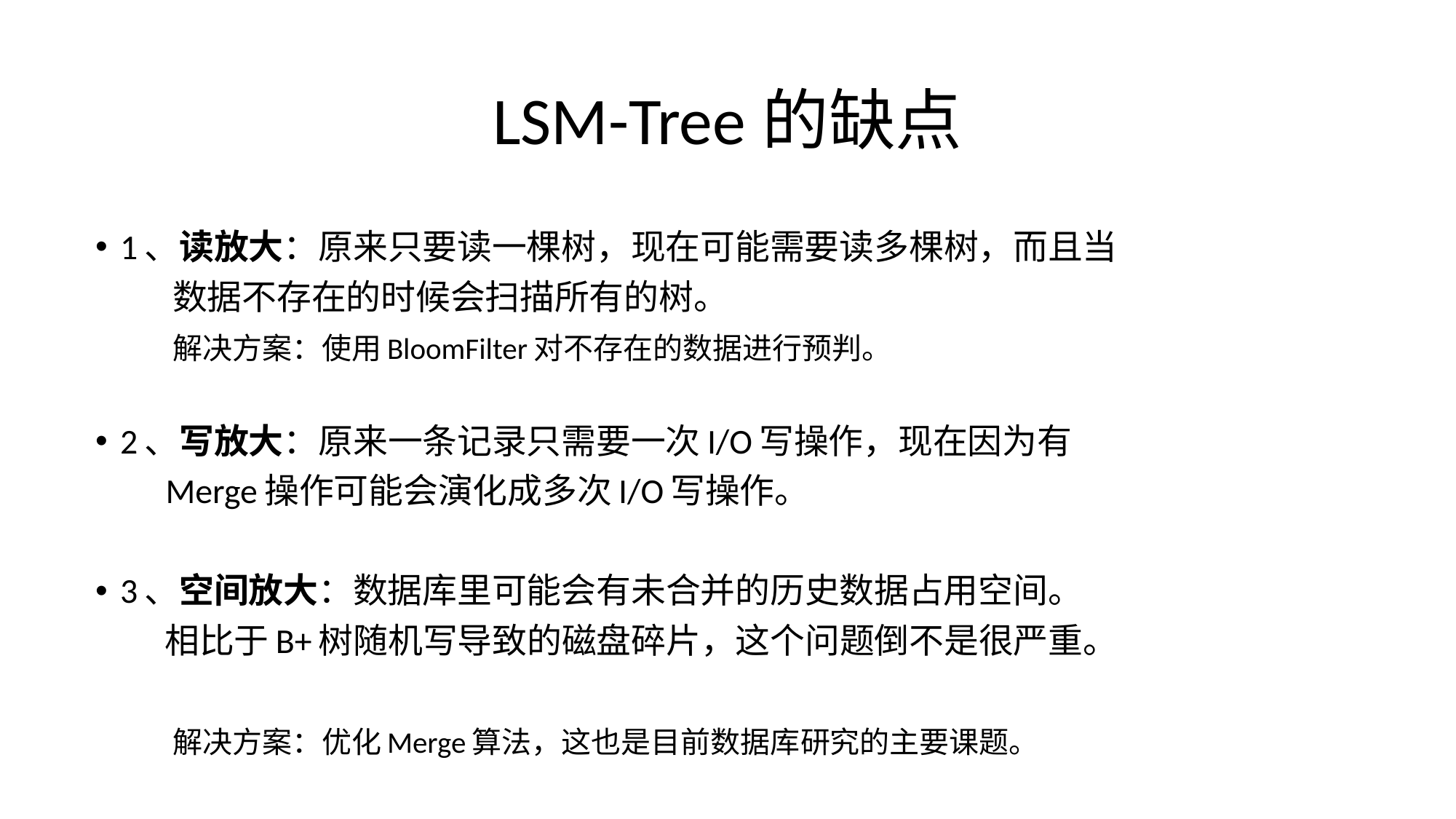

# LSM-Tree的缺点
1、读放大：原来只要读一棵树，现在可能需要读多棵树，而且当
         数据不存在的时候会扫描所有的树。
         解决方案：使用BloomFilter对不存在的数据进行预判。

2、写放大：原来一条记录只需要一次I/O写操作，现在因为有
         Merge操作可能会演化成多次I/O写操作。

3、空间放大：数据库里可能会有未合并的历史数据占用空间。
        相比于B+树随机写导致的磁盘碎片，这个问题倒不是很严重。

         解决方案：优化Merge算法，这也是目前数据库研究的主要课题。